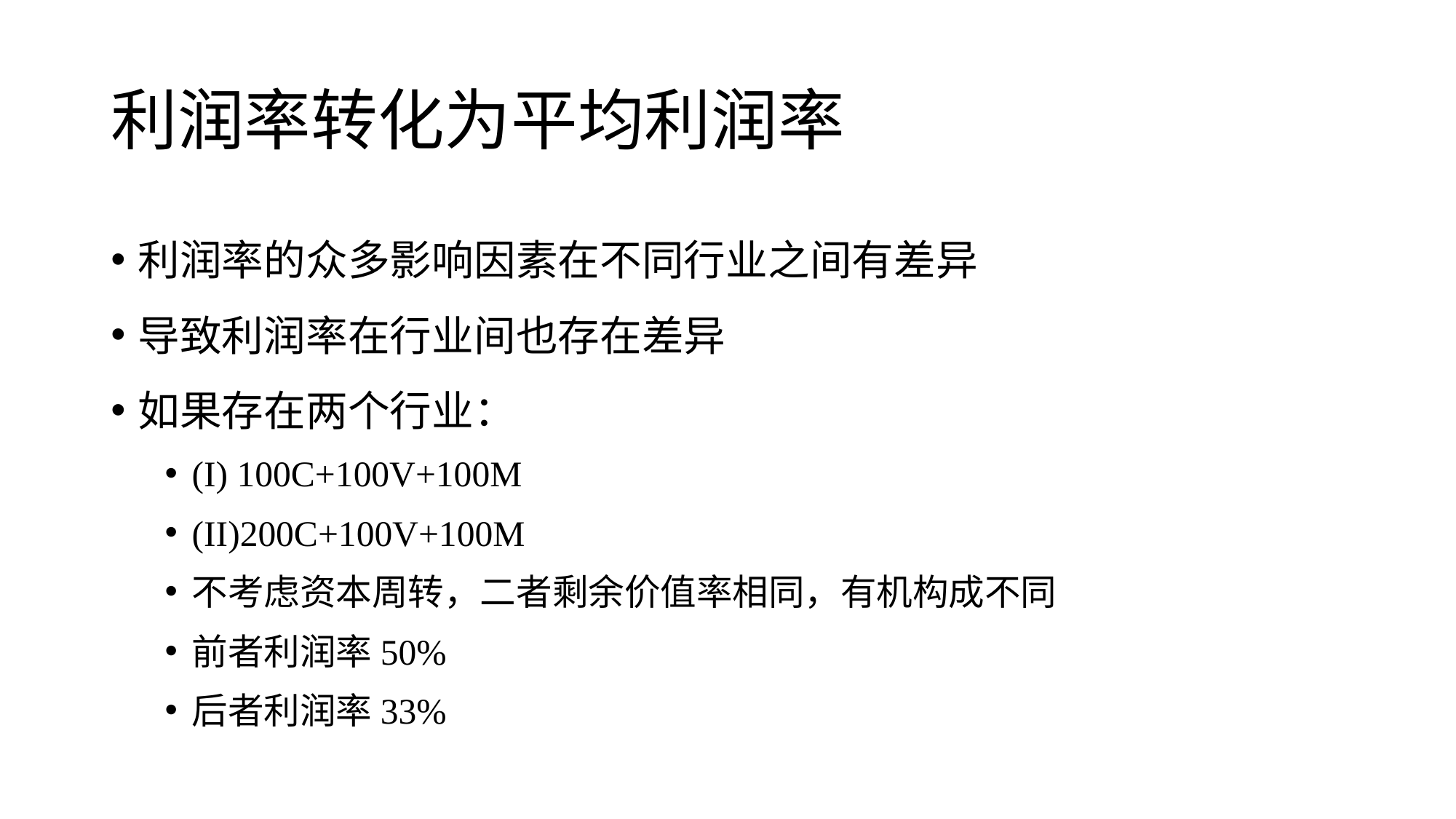

# 利润率转化为平均利润率
利润率的众多影响因素在不同行业之间有差异
导致利润率在行业间也存在差异
如果存在两个行业：
(I) 100C+100V+100M
(II)200C+100V+100M
不考虑资本周转，二者剩余价值率相同，有机构成不同
前者利润率50%
后者利润率33%